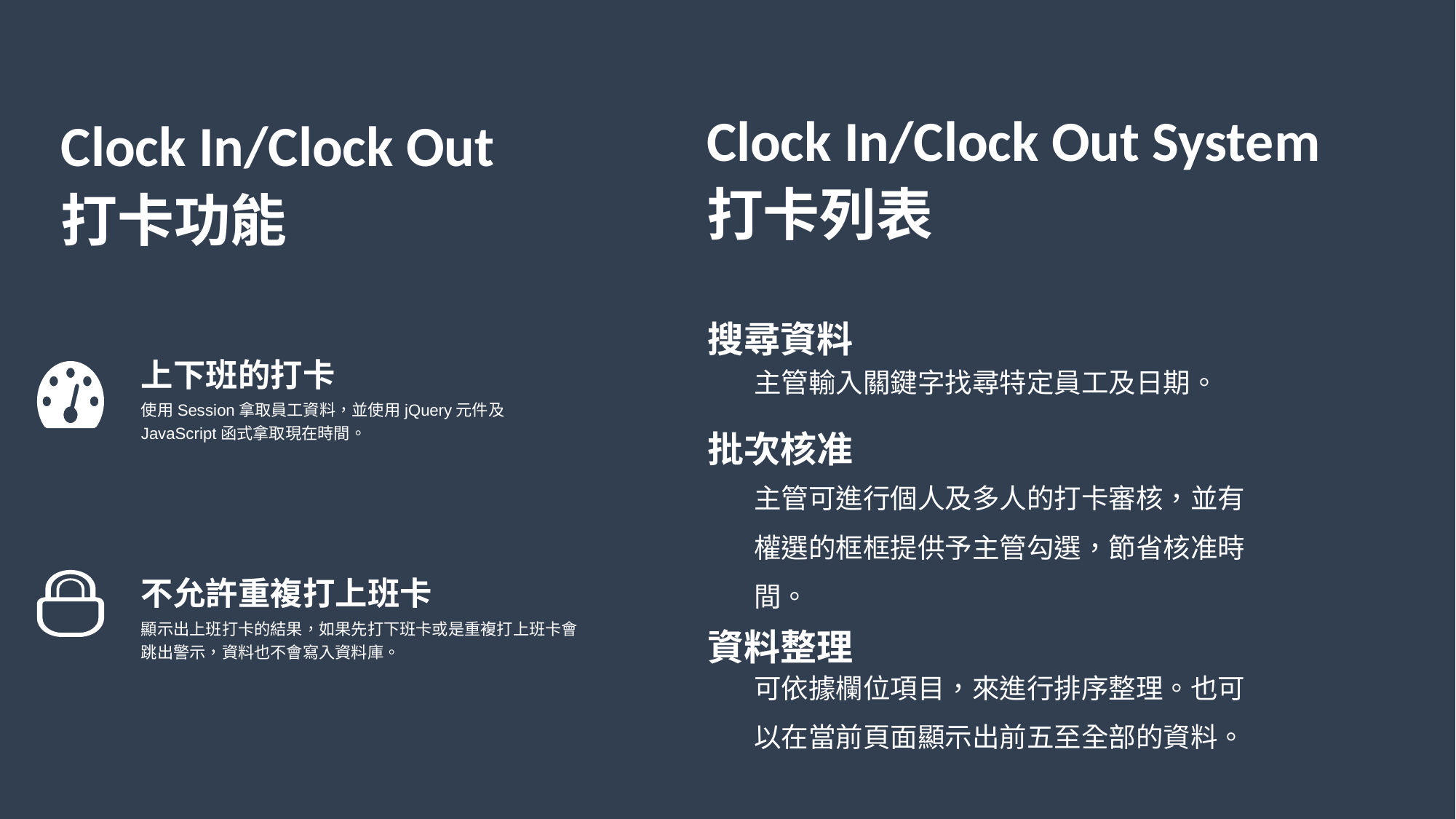

Clock In/Clock Out System
打卡列表
Clock In/Clock Out
打卡功能
搜尋資料
上下班的打卡
使用Session拿取員工資料，並使用jQuery元件及JavaScript函式拿取現在時間。
主管輸入關鍵字找尋特定員工及日期。

批次核准
主管可進行個人及多人的打卡審核，並有權選的框框提供予主管勾選，節省核准時間。
不允許重複打上班卡
顯示出上班打卡的結果，如果先打下班卡或是重複打上班卡會跳出警示，資料也不會寫入資料庫。

資料整理
可依據欄位項目，來進行排序整理。也可以在當前頁面顯示出前五至全部的資料。